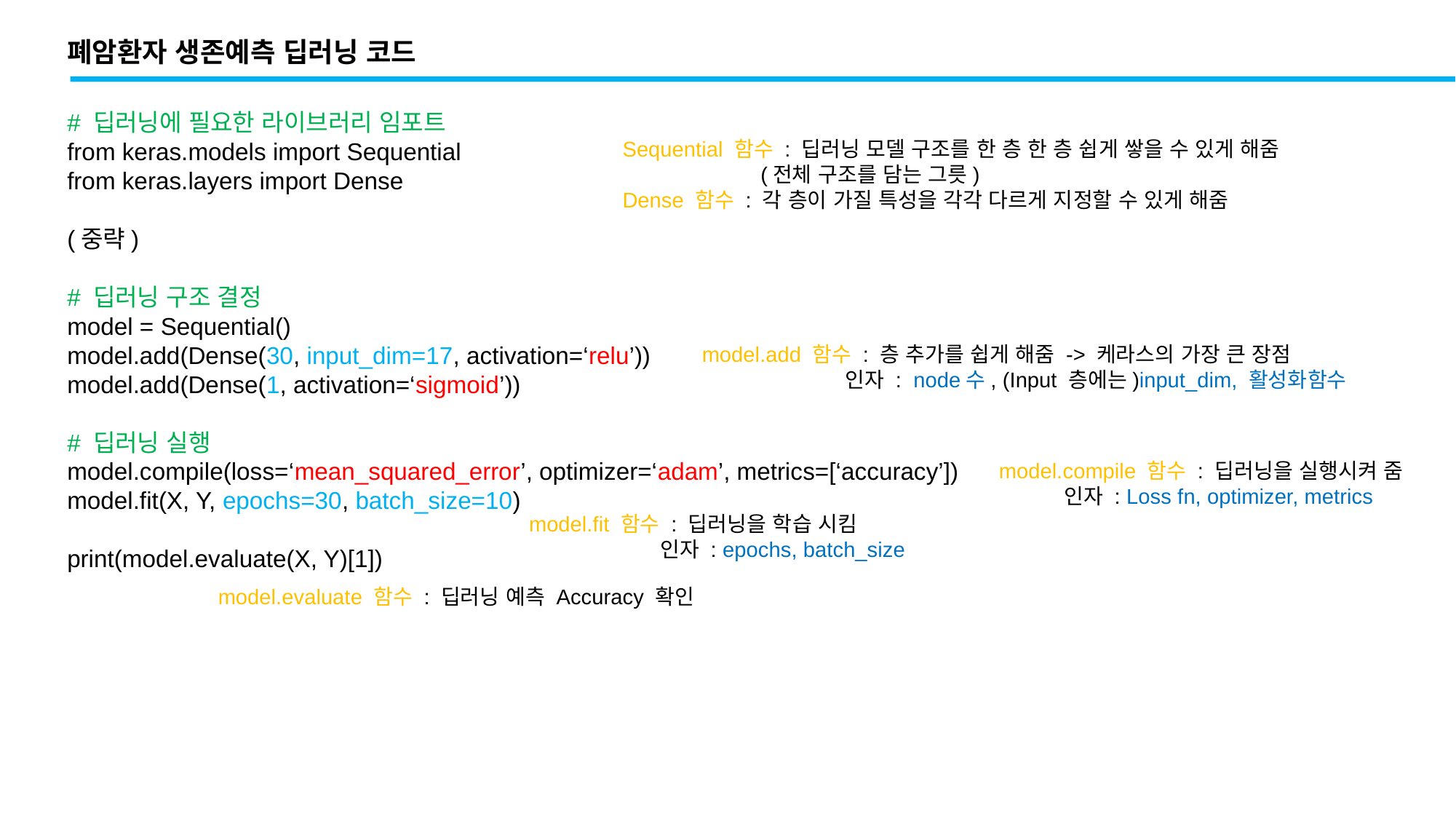

폐암환자 생존예측 딥러닝 코드

# 딥러닝에 필요한 라이브러리 임포트
from keras.models import Sequential
from keras.layers import Dense

(중략)

# 딥러닝 구조 결정
model = Sequential()
model.add(Dense(30, input_dim=17, activation=‘relu’))
model.add(Dense(1, activation=‘sigmoid’))

# 딥러닝 실행
model.compile(loss=‘mean_squared_error’, optimizer=‘adam’, metrics=[‘accuracy’])
model.fit(X, Y, epochs=30, batch_size=10)

print(model.evaluate(X, Y)[1])

Sequential 함수 : 딥러닝 모델 구조를 한 층 한 층 쉽게 쌓을 수 있게 해줌
                       (전체 구조를 담는 그릇)
Dense 함수 : 각 층이 가질 특성을 각각 다르게 지정할 수 있게 해줌
model.add 함수 : 층 추가를 쉽게 해줌 -> 케라스의 가장 큰 장점
                       인자 :  node수, (Input 층에는)input_dim, 활성화함수
model.compile 함수 : 딥러닝을 실행시켜 줌
          인자 : Loss fn, optimizer, metrics
model.fit 함수 : 딥러닝을 학습 시킴
                     인자 : epochs, batch_size
model.evaluate 함수 : 딥러닝 예측 Accuracy 확인